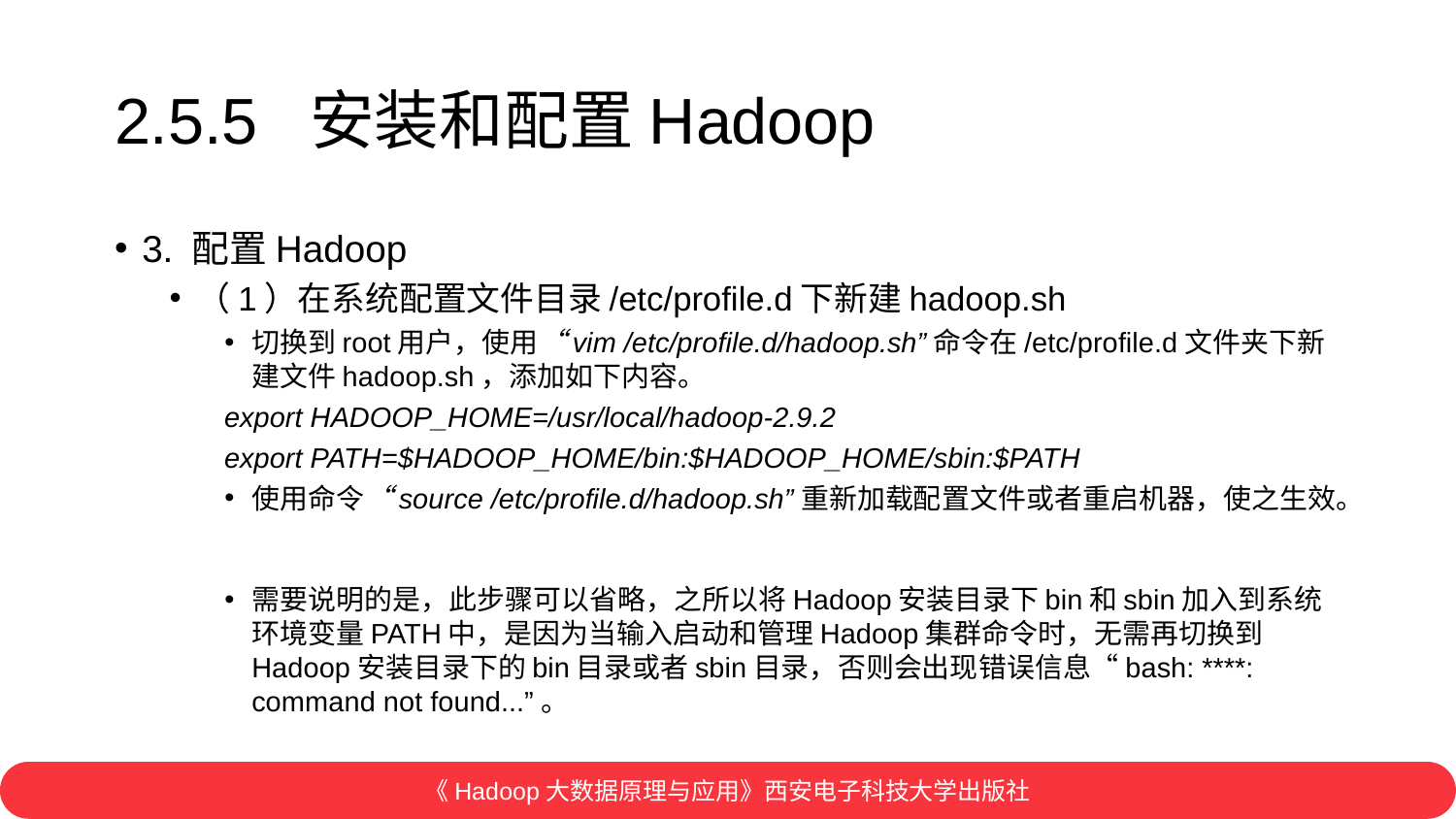

# 2.5.5  安装和配置Hadoop
3. 配置Hadoop
（1）在系统配置文件目录/etc/profile.d下新建hadoop.sh
切换到root用户，使用“vim /etc/profile.d/hadoop.sh”命令在/etc/profile.d文件夹下新建文件hadoop.sh，添加如下内容。
export HADOOP_HOME=/usr/local/hadoop-2.9.2
export PATH=$HADOOP_HOME/bin:$HADOOP_HOME/sbin:$PATH
使用命令“source /etc/profile.d/hadoop.sh”重新加载配置文件或者重启机器，使之生效。

需要说明的是，此步骤可以省略，之所以将Hadoop安装目录下bin和sbin加入到系统环境变量PATH中，是因为当输入启动和管理Hadoop集群命令时，无需再切换到Hadoop安装目录下的bin目录或者sbin目录，否则会出现错误信息“bash: ****: command not found...”。